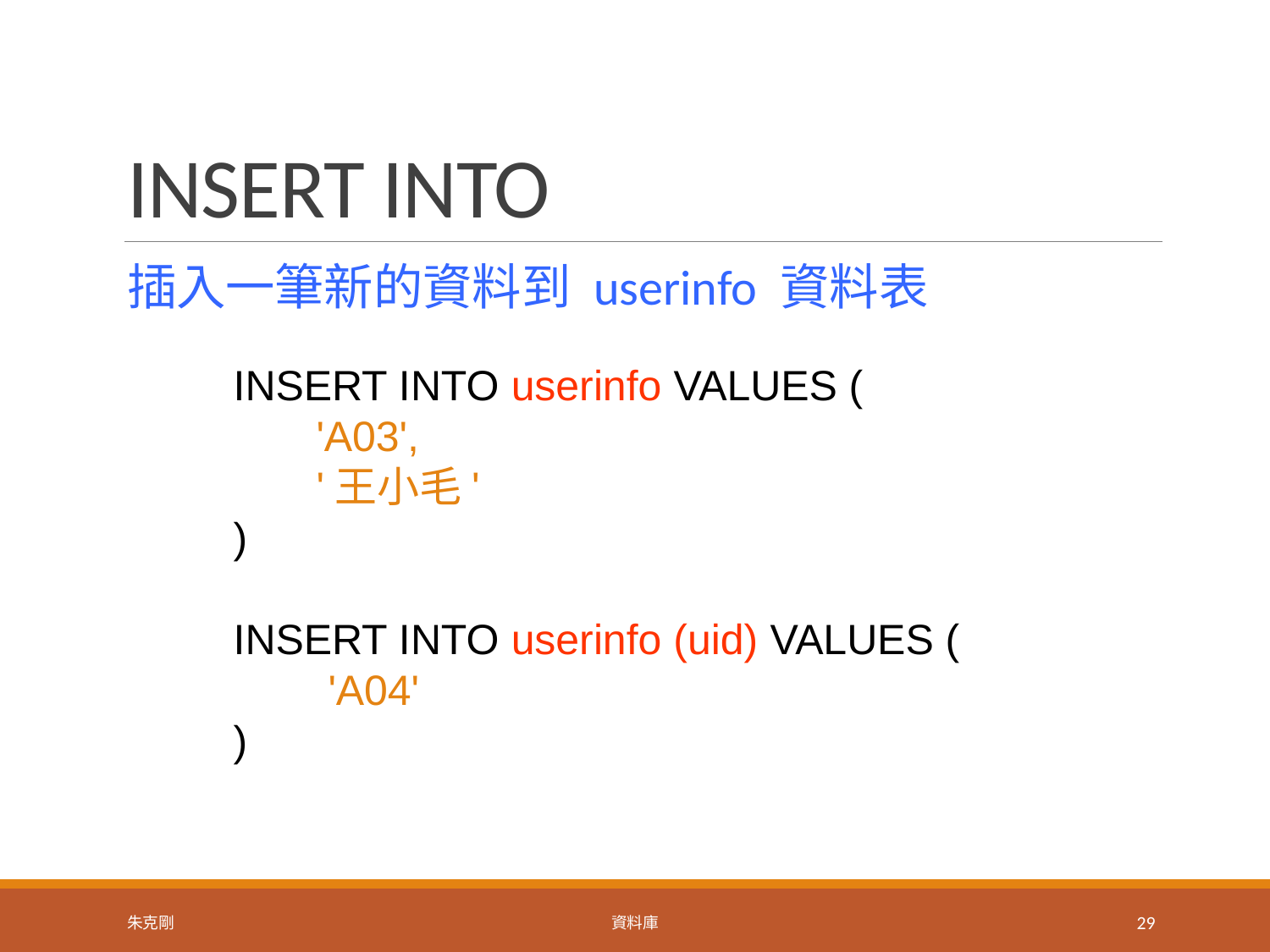

# INSERT INTO
插入一筆新的資料到 userinfo 資料表
INSERT INTO userinfo VALUES (
       'A03',
       '王小毛'
)

INSERT INTO userinfo (uid) VALUES (
        'A04'
)
朱克剛
資料庫
29